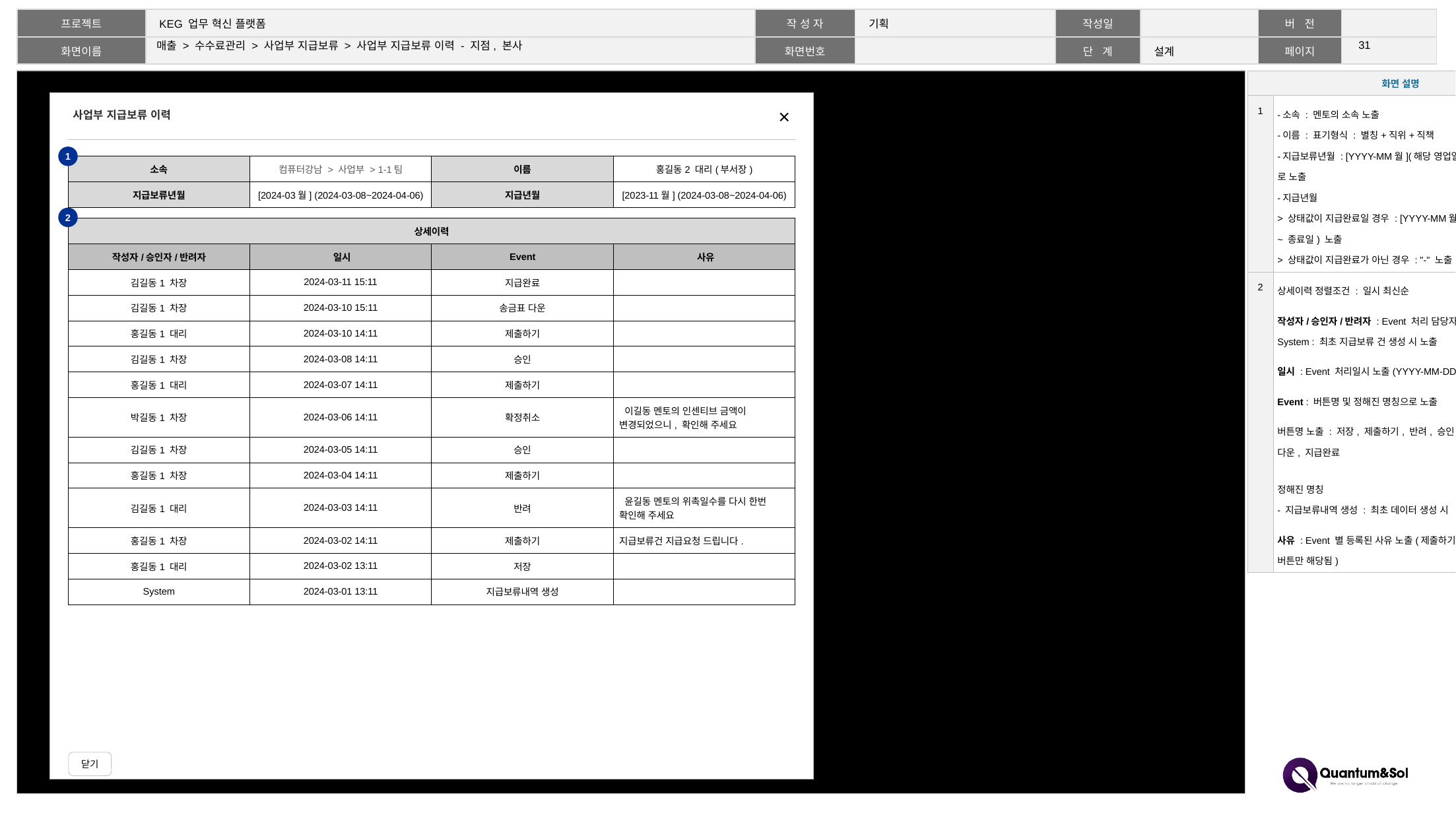

31

# 매출 > 수수료관리 > 사업부 지급보류 > 사업부 지급보류 이력 - 지점, 본사
| 화면 설명 |  |
| --- | --- |
| 1 | -소속 : 멘토의 소속 노출 -이름 : 표기형식 : 별칭+직위+직책 -지급보류년월 : [YYYY-MM월](해당 영업일 시작일 ~ 종료일) 로 노출 -지급년월 > 상태값이 지급완료일 경우 : [YYYY-MM월](해당 영업일 시작일 ~ 종료일) 노출 > 상태값이 지급완료가 아닌 경우 : "-" 노출 |
| 2 | 상세이력 정렬조건 : 일시 최신순 작성자/승인자/반려자 : Event 처리 담당자 노출 System : 최초 지급보류 건 생성 시 노출 일시 : Event 처리일시 노출(YYYY-MM-DD HH:MM) Event : 버튼명 및 정해진 명칭으로 노출 버튼명 노출 : 저장, 제출하기, 반려, 승인, 확정취소, 송금표 다운, 지급완료 정해진 명칭 - 지급보류내역 생성 : 최초 데이터 생성 시 사유 : Event 별 등록된 사유 노출(제출하기, 반려, 확정취소 버튼만 해당됨) |
사업부 지급보류 이력
1
| 소속 | 컴퓨터강남 > 사업부 > 1-1팀 | 이름 | 홍길동2 대리(부서장) |
| --- | --- | --- | --- |
| 지급보류년월 | [2024-03월] (2024-03-08~2024-04-06) | 지급년월 | [2023-11월] (2024-03-08~2024-04-06) |
|  |  |  |  |
| 상세이력 |  |  |  |
| 작성자/승인자/반려자 | 일시 | Event | 사유 |
| 김길동1 차장 | 2024-03-11 15:11 | 지급완료 |  |
| 김길동1 차장 | 2024-03-10 15:11 | 송금표 다운 |  |
| 홍길동1 대리 | 2024-03-10 14:11 | 제출하기 |  |
| 김길동1 차장 | 2024-03-08 14:11 | 승인 |  |
| 홍길동1 대리 | 2024-03-07 14:11 | 제출하기 |  |
| 박길동1 차장 | 2024-03-06 14:11 | 확정취소 | 이길동 멘토의 인센티브 금액이 변경되었으니, 확인해 주세요 |
| 김길동1 차장 | 2024-03-05 14:11 | 승인 |  |
| 홍길동1 차장 | 2024-03-04 14:11 | 제출하기 |  |
| 김길동1 대리 | 2024-03-03 14:11 | 반려 | 윤길동 멘토의 위촉일수를 다시 한번 확인해 주세요 |
| 홍길동1 차장 | 2024-03-02 14:11 | 제출하기 | 지급보류건 지급요청 드립니다. |
| 홍길동1 대리 | 2024-03-02 13:11 | 저장 |  |
| System | 2024-03-01 13:11 | 지급보류내역 생성 |  |
2
닫기